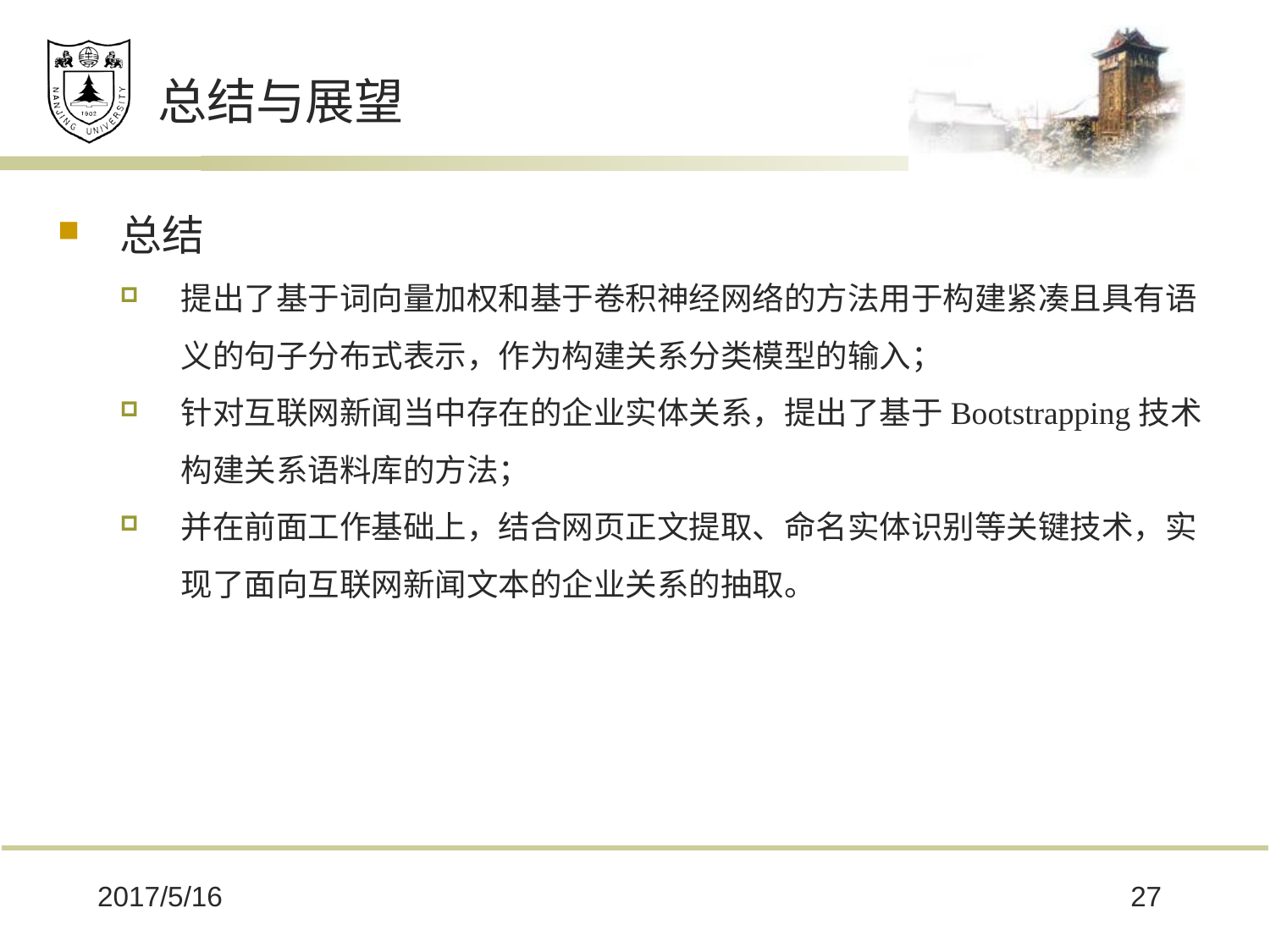

# 总结与展望
总结
提出了基于词向量加权和基于卷积神经网络的方法用于构建紧凑且具有语义的句子分布式表示，作为构建关系分类模型的输入；
针对互联网新闻当中存在的企业实体关系，提出了基于Bootstrapping技术构建关系语料库的方法；
并在前面工作基础上，结合网页正文提取、命名实体识别等关键技术，实现了面向互联网新闻文本的企业关系的抽取。
2017/5/16
27